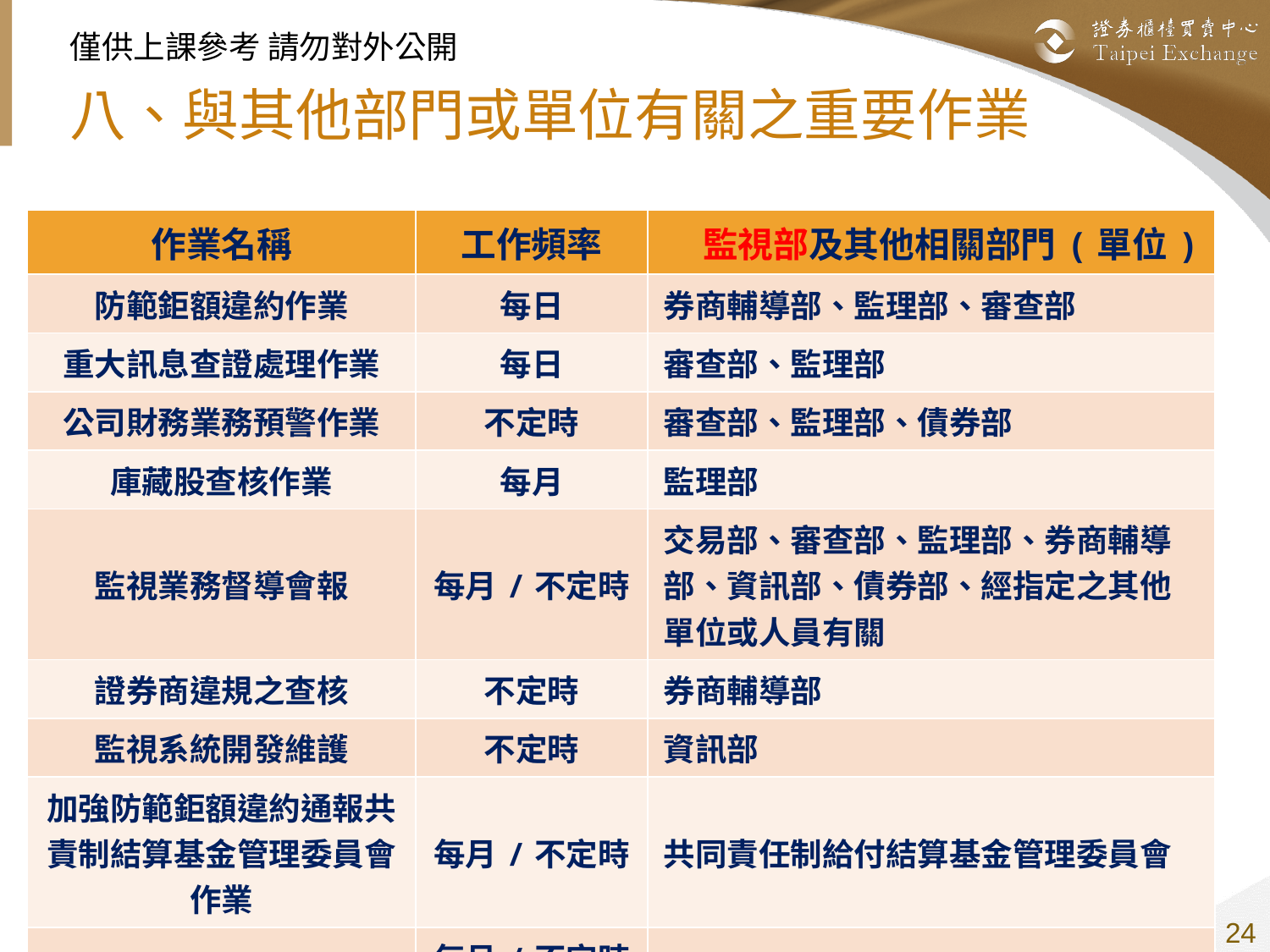

# 八、與其他部門或單位有關之重要作業
| 作業名稱 | 工作頻率 | 監視部及其他相關部門(單位) |
| --- | --- | --- |
| 防範鉅額違約作業 | 每日 | 券商輔導部、監理部、審查部 |
| 重大訊息查證處理作業 | 每日 | 審查部、監理部 |
| 公司財務業務預警作業 | 不定時 | 審查部、監理部、債券部 |
| 庫藏股查核作業 | 每月 | 監理部 |
| 監視業務督導會報 | 每月/不定時 | 交易部、審查部、監理部、券商輔導部、資訊部、債券部、經指定之其他單位或人員有關 |
| 證券商違規之查核 | 不定時 | 券商輔導部 |
| 監視系統開發維護 | 不定時 | 資訊部 |
| 加強防範鉅額違約通報共責制結算基金管理委員會作業 | 每月/不定時 | 共同責任制給付結算基金管理委員會 |
| 跨市場監視作業 | 每月/不定時 | 證交所、期交所、集保結算所 |